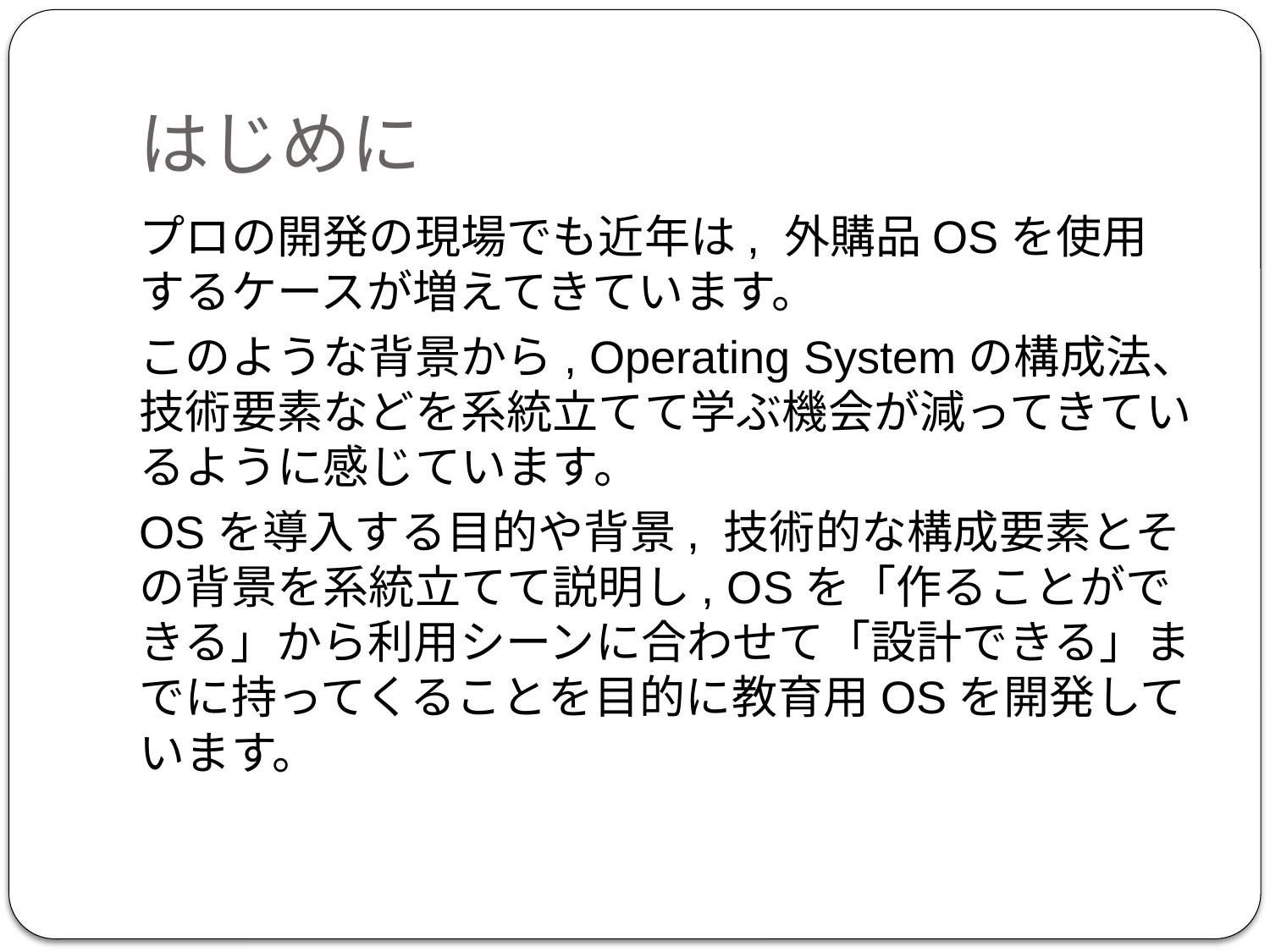

# はじめに
プロの開発の現場でも近年は, 外購品OSを使用するケースが増えてきています。
このような背景から, Operating Systemの構成法、技術要素などを系統立てて学ぶ機会が減ってきているように感じています。
OSを導入する目的や背景, 技術的な構成要素とその背景を系統立てて説明し, OSを「作ることができる」から利用シーンに合わせて「設計できる」までに持ってくることを目的に教育用OSを開発しています。